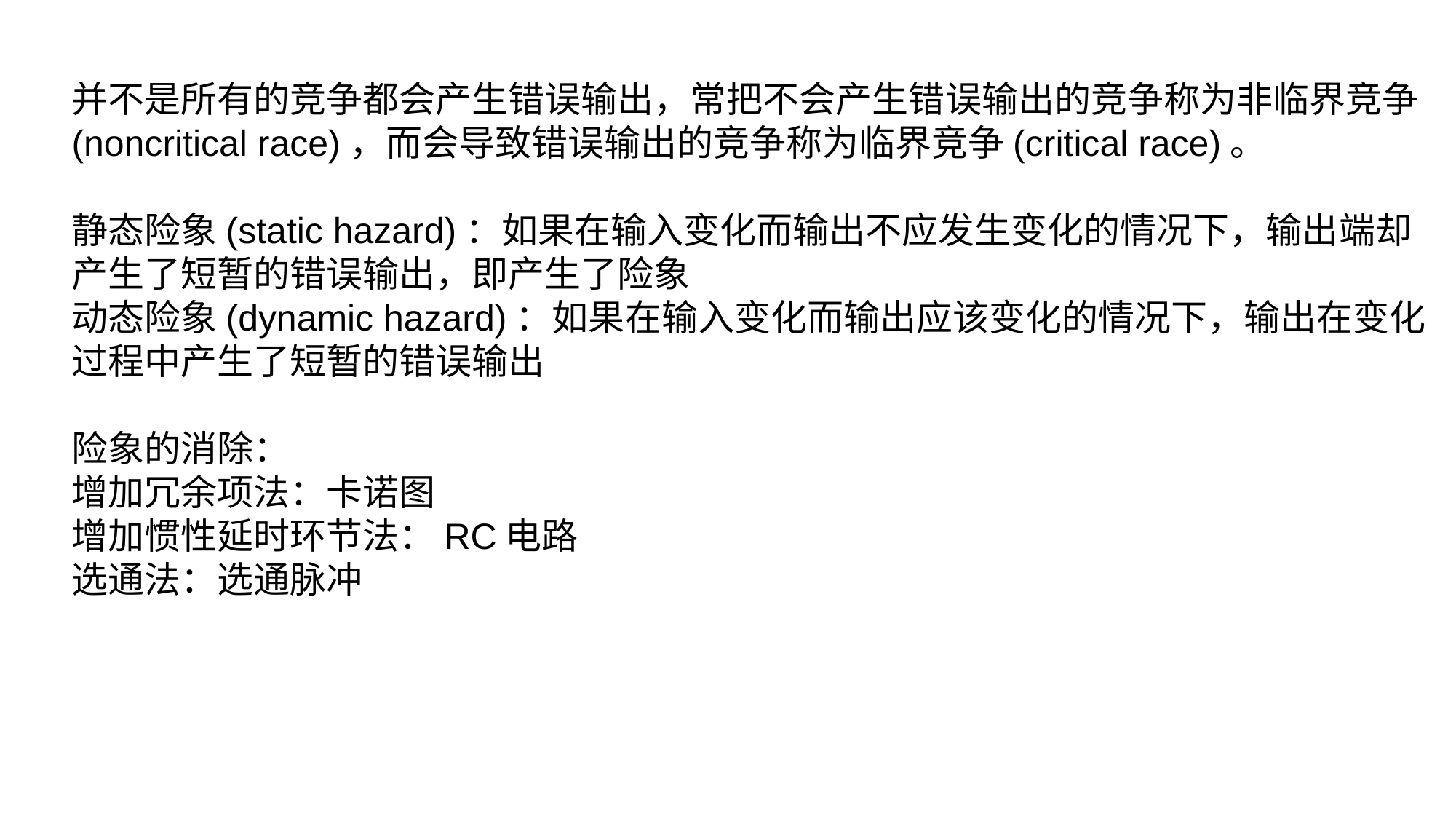

并不是所有的竞争都会产生错误输出，常把不会产生错误输出的竞争称为非临界竞争(noncritical race)，而会导致错误输出的竞争称为临界竞争(critical race)。

静态险象(static hazard)：如果在输入变化而输出不应发生变化的情况下，输出端却产生了短暂的错误输出，即产生了险象
动态险象(dynamic hazard)：如果在输入变化而输出应该变化的情况下，输出在变化过程中产生了短暂的错误输出

险象的消除：
增加冗余项法：卡诺图
增加惯性延时环节法：RC电路
选通法：选通脉冲